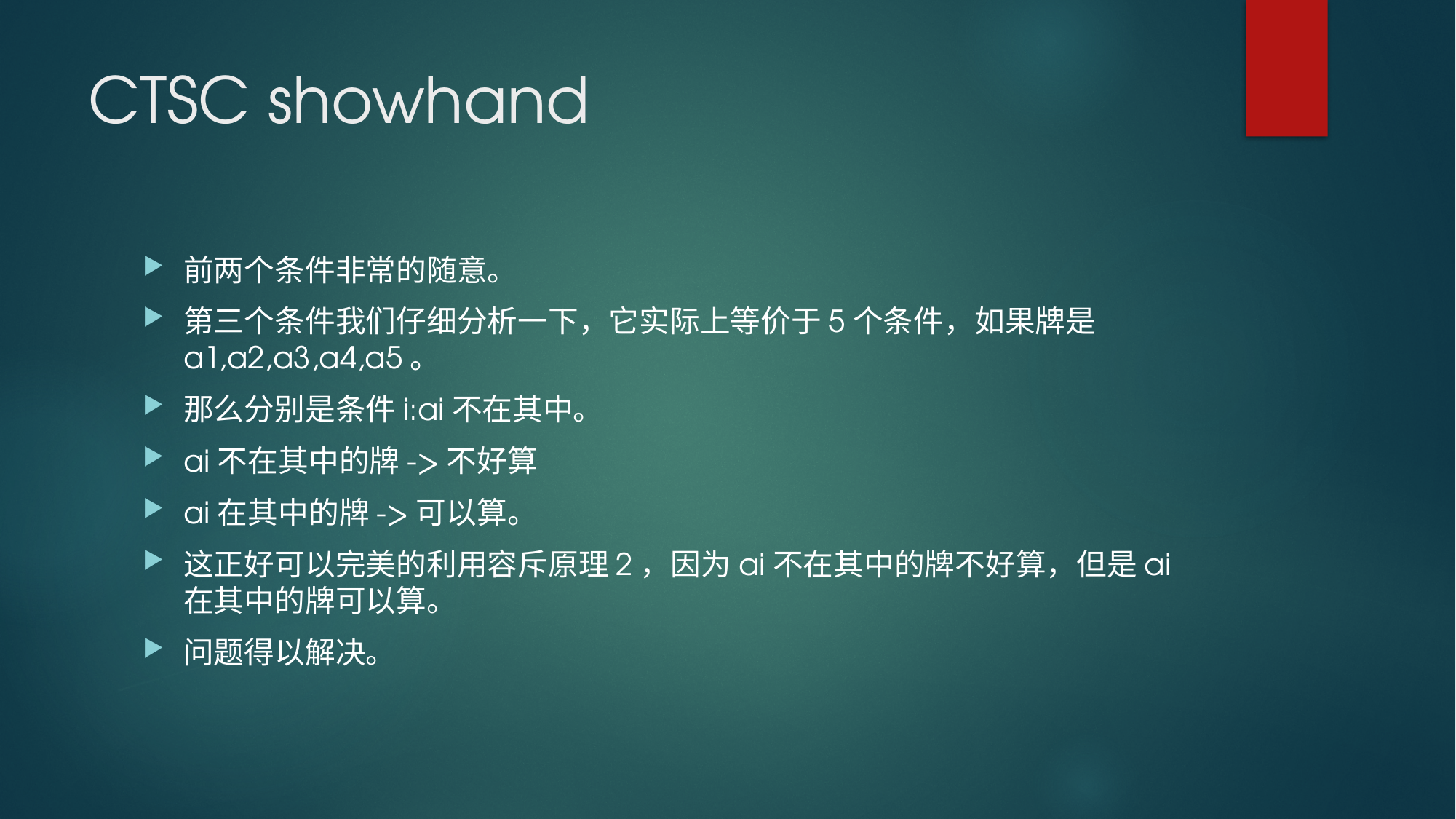

# CTSC showhand
前两个条件非常的随意。
第三个条件我们仔细分析一下，它实际上等价于5个条件，如果牌是a1,a2,a3,a4,a5。
那么分别是条件i:ai不在其中。
ai不在其中的牌->不好算
ai在其中的牌->可以算。
这正好可以完美的利用容斥原理2，因为ai不在其中的牌不好算，但是ai在其中的牌可以算。
问题得以解决。